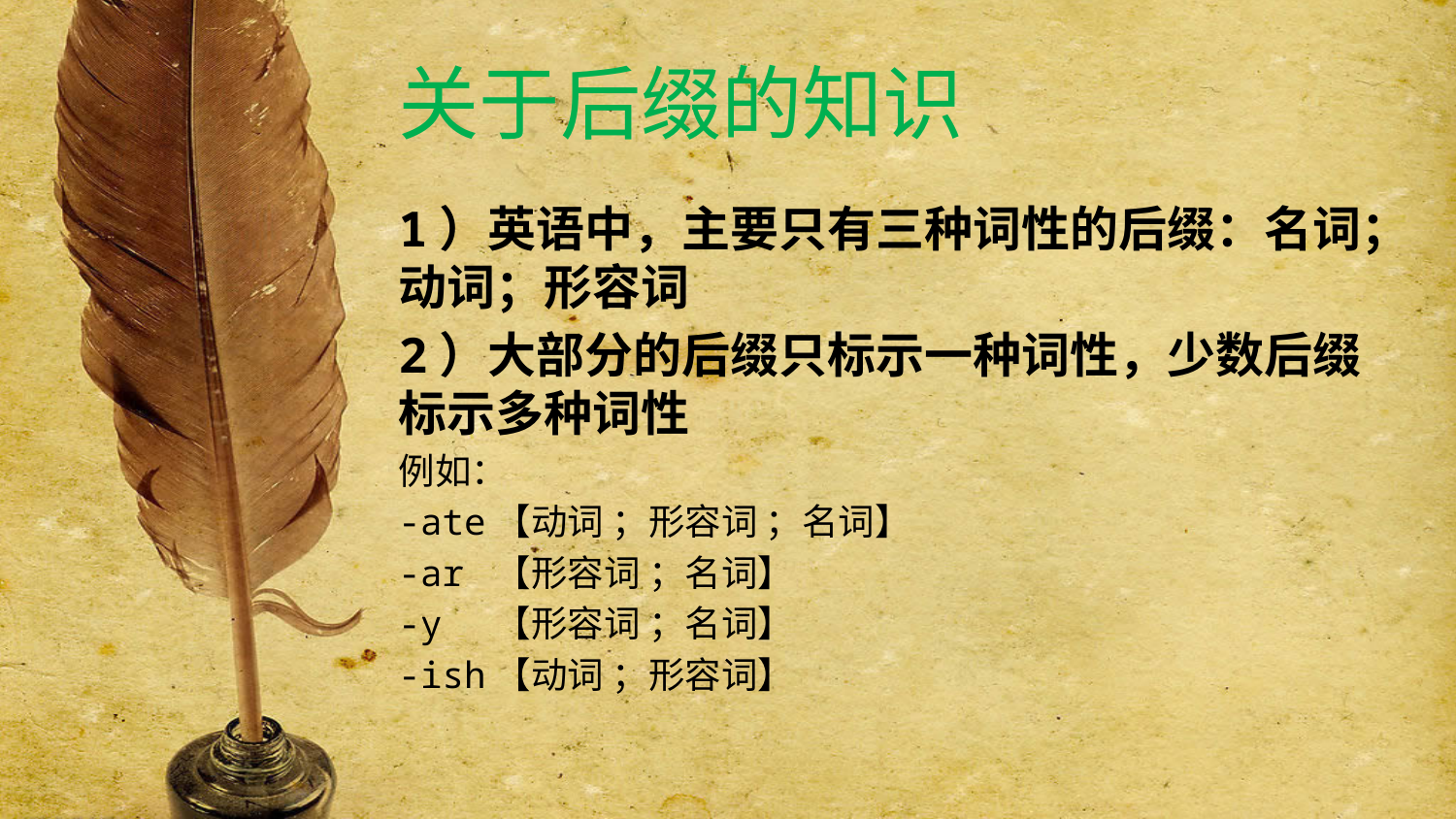

# 关于后缀的知识
1）英语中，主要只有三种词性的后缀：名词；动词；形容词
2）大部分的后缀只标示一种词性，少数后缀标示多种词性
例如：
-ate【动词 ；形容词 ；名词】
-ar 【形容词 ；名词】
-y  【形容词 ；名词】
-ish【动词 ；形容词】